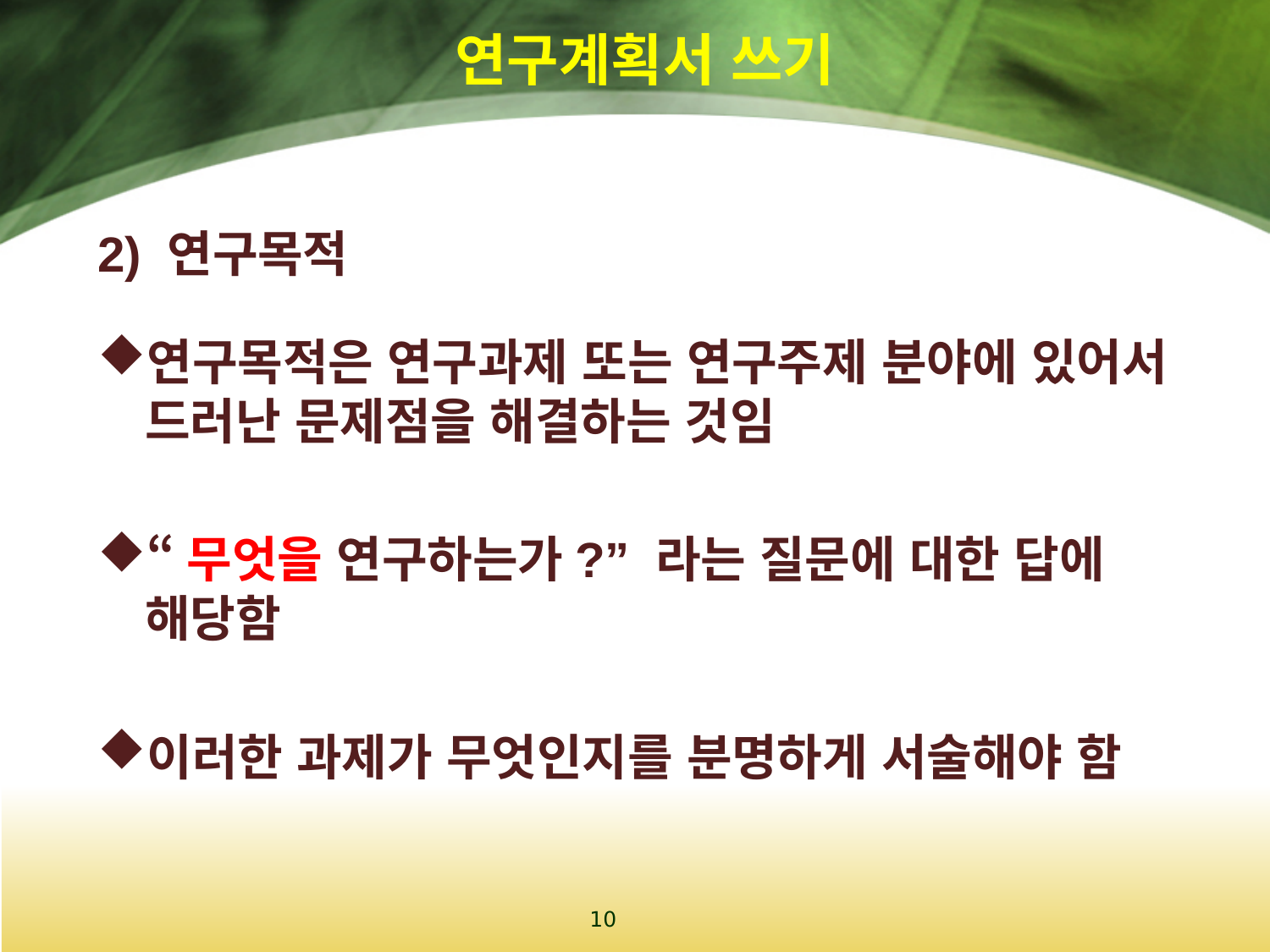

# 연구계획서 쓰기
2) 연구목적

연구목적은 연구과제 또는 연구주제 분야에 있어서 드러난 문제점을 해결하는 것임

“무엇을 연구하는가?” 라는 질문에 대한 답에 해당함

이러한 과제가 무엇인지를 분명하게 서술해야 함

10